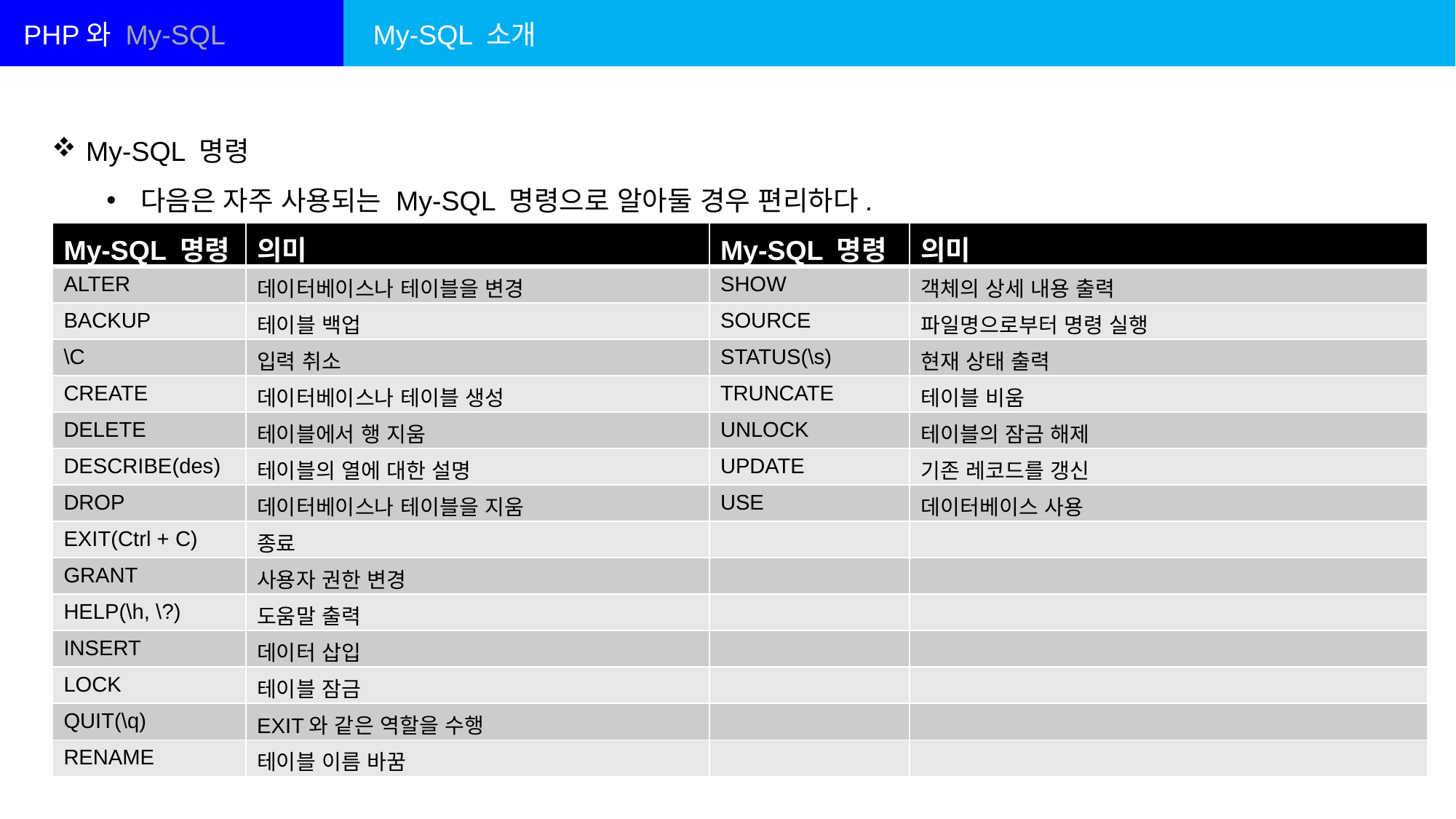

PHP와 My-SQL
My-SQL 소개
My-SQL 명령
다음은 자주 사용되는 My-SQL 명령으로 알아둘 경우 편리하다.
| My-SQL 명령 | 의미 | My-SQL 명령 | 의미 |
| --- | --- | --- | --- |
| ALTER | 데이터베이스나 테이블을 변경 | SHOW | 객체의 상세 내용 출력 |
| BACKUP | 테이블 백업 | SOURCE | 파일명으로부터 명령 실행 |
| \C | 입력 취소 | STATUS(\s) | 현재 상태 출력 |
| CREATE | 데이터베이스나 테이블 생성 | TRUNCATE | 테이블 비움 |
| DELETE | 테이블에서 행 지움 | UNLOCK | 테이블의 잠금 해제 |
| DESCRIBE(des) | 테이블의 열에 대한 설명 | UPDATE | 기존 레코드를 갱신 |
| DROP | 데이터베이스나 테이블을 지움 | USE | 데이터베이스 사용 |
| EXIT(Ctrl + C) | 종료 |  |  |
| GRANT | 사용자 권한 변경 |  |  |
| HELP(\h, \?) | 도움말 출력 |  |  |
| INSERT | 데이터 삽입 |  |  |
| LOCK | 테이블 잠금 |  |  |
| QUIT(\q) | EXIT와 같은 역할을 수행 |  |  |
| RENAME | 테이블 이름 바꿈 |  |  |